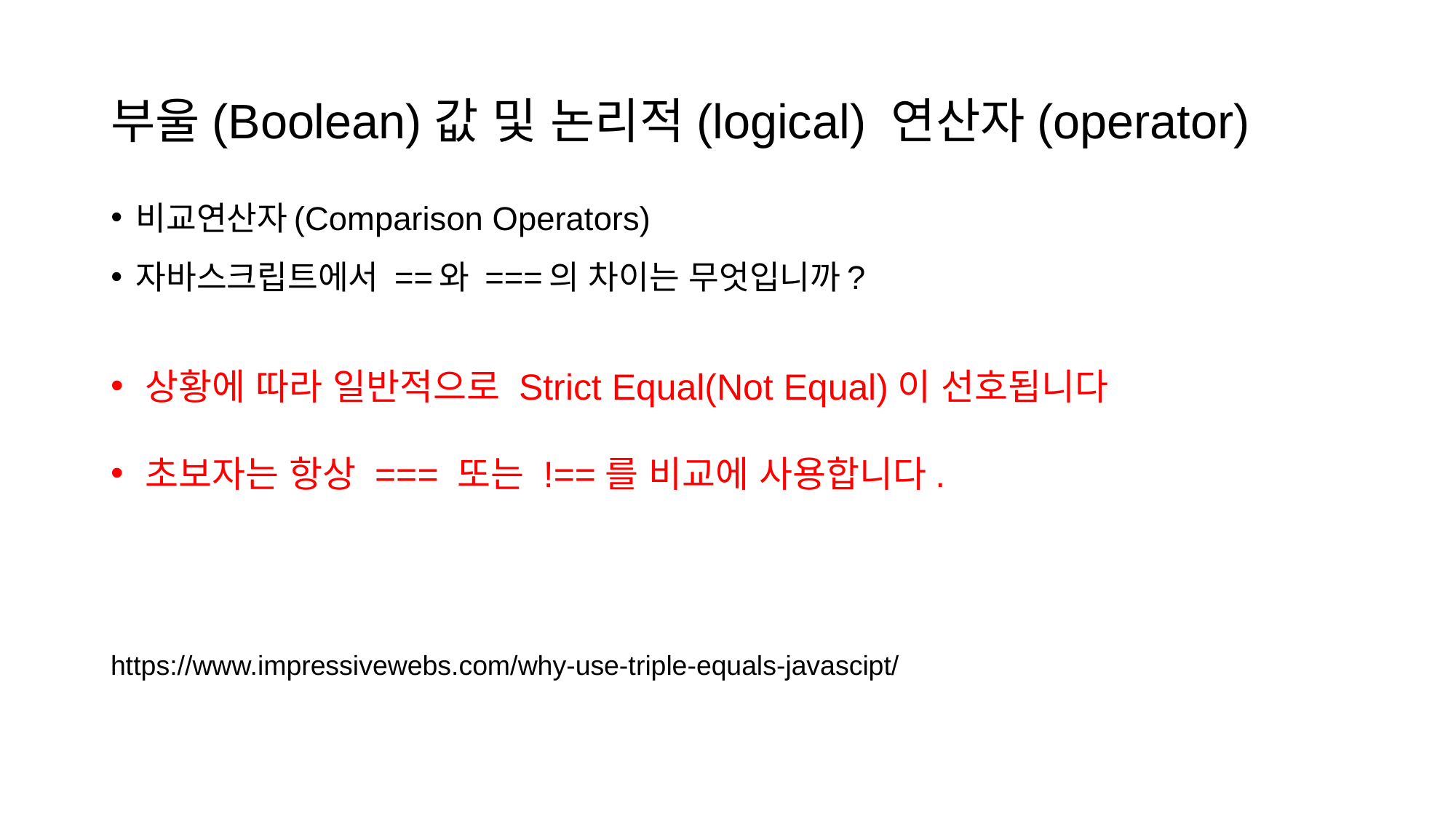

# 부울(Boolean)값 및 논리적(logical) 연산자(operator)
비교연산자(Comparison Operators)
자바스크립트에서 ==와 ===의 차이는 무엇입니까?

상황에 따라 일반적으로 Strict Equal(Not Equal)이 선호됩니다

초보자는 항상 === 또는 !==를 비교에 사용합니다.
https://www.impressivewebs.com/why-use-triple-equals-javascipt/